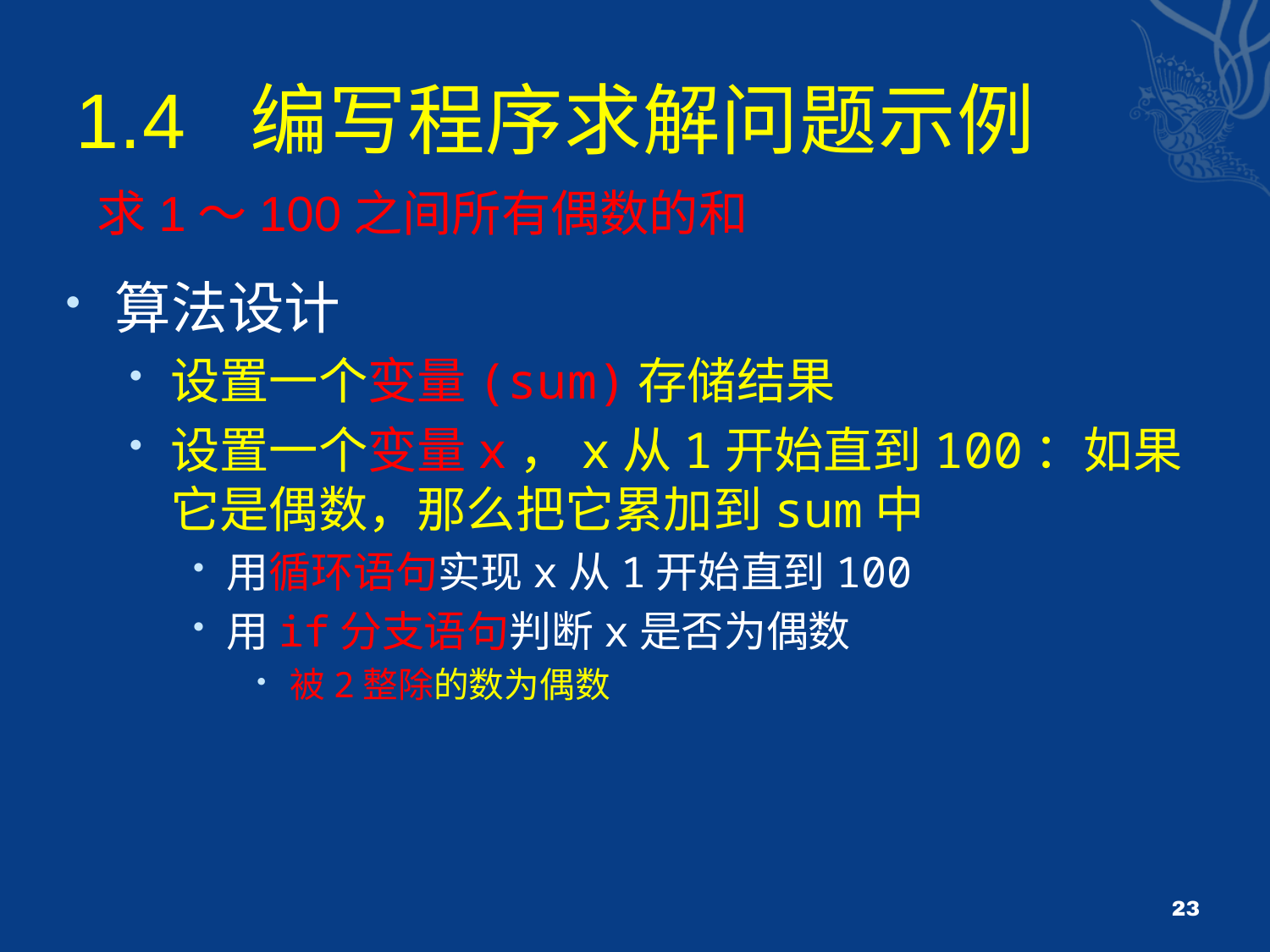

# 1.4  编写程序求解问题示例
求1～100之间所有偶数的和
算法设计
设置一个变量(sum)存储结果
设置一个变量x，x从1开始直到100：如果它是偶数，那么把它累加到sum中
用循环语句实现x从1开始直到100
用if分支语句判断x是否为偶数
被2整除的数为偶数
23